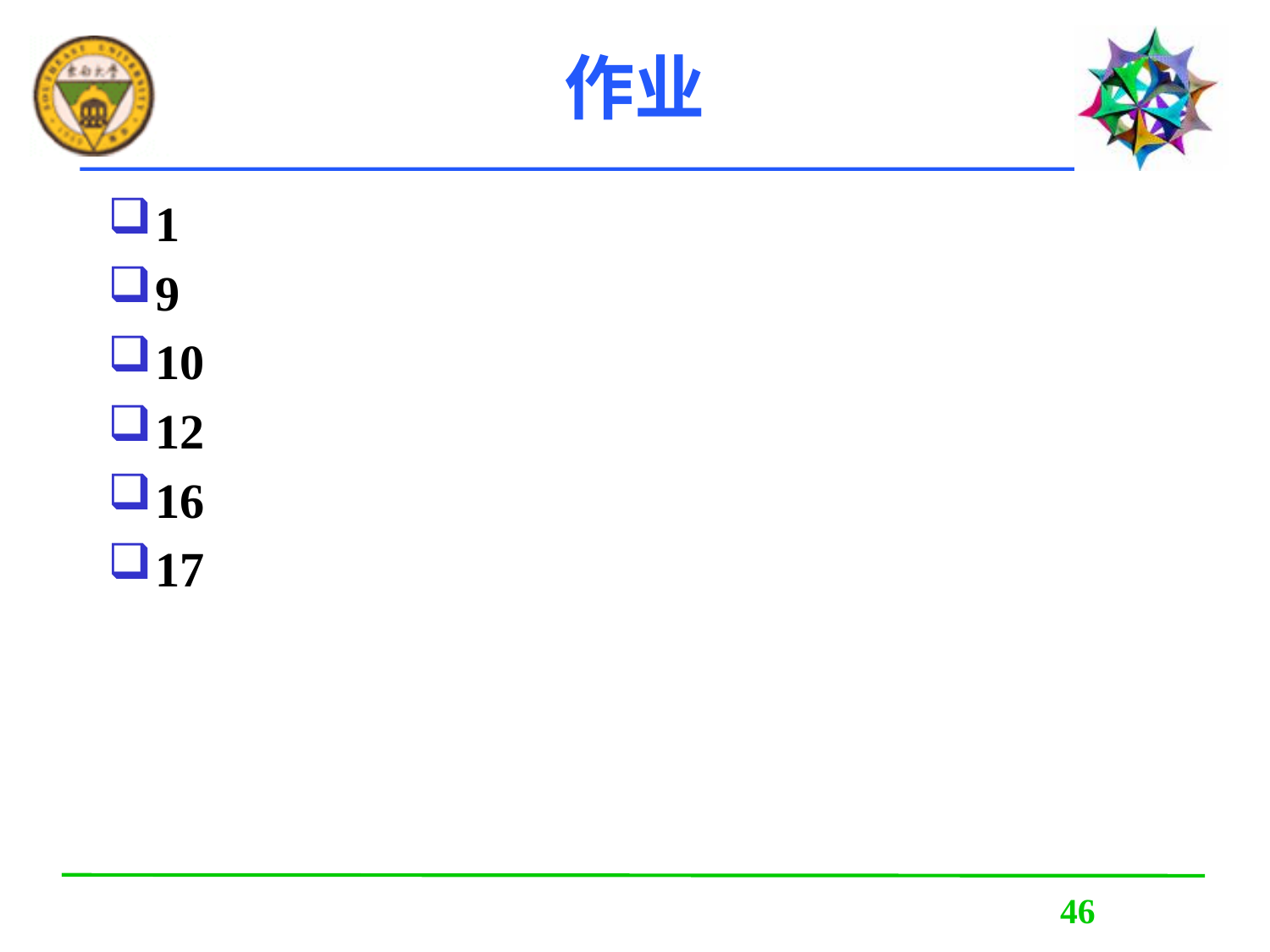

# 作业
1
9
10
12
16
17